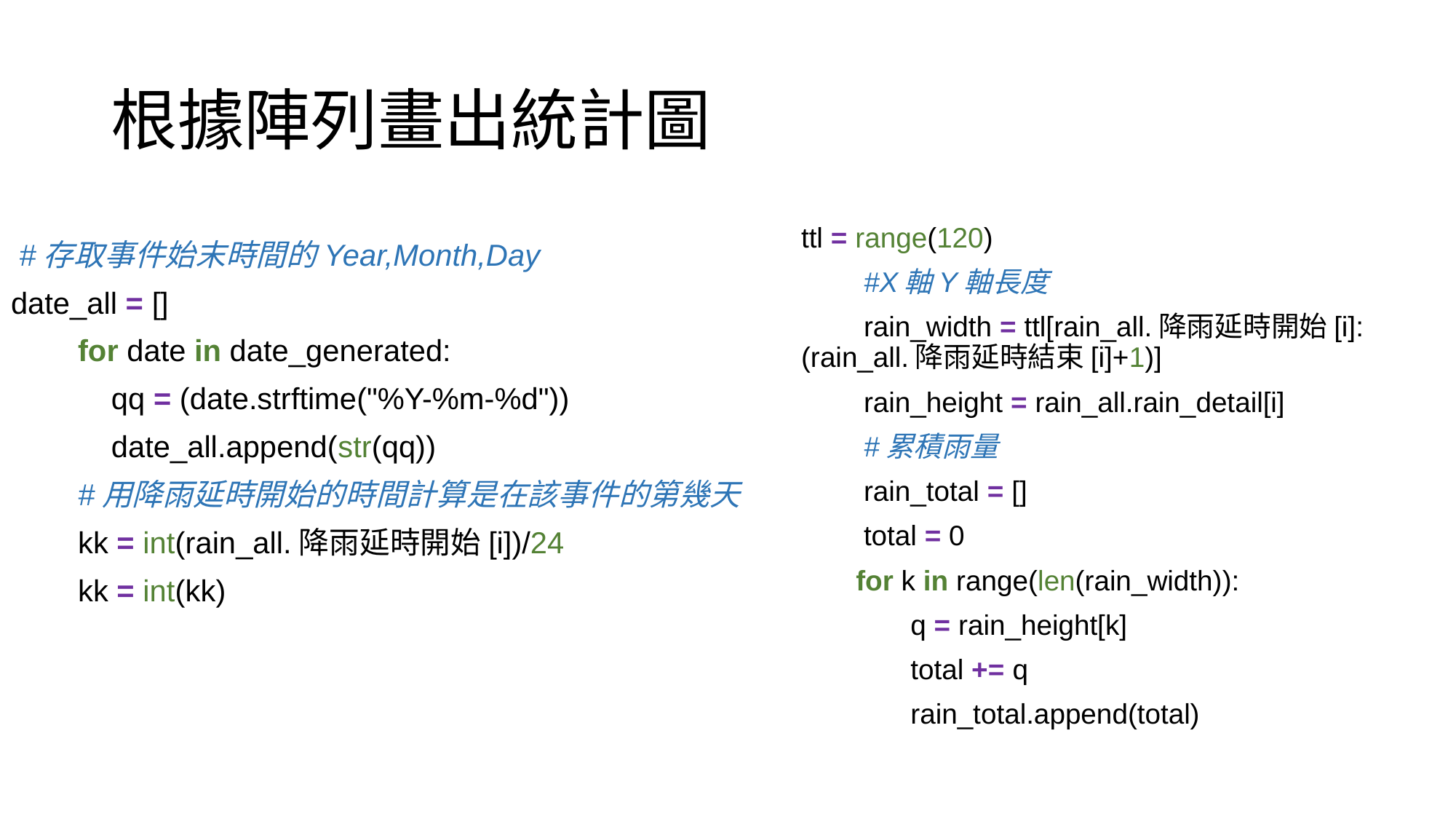

# 根據陣列畫出統計圖
ttl = range(120)
        #X軸Y軸長度
        rain_width = ttl[rain_all.降雨延時開始[i]:(rain_all.降雨延時結束[i]+1)]
        rain_height = rain_all.rain_detail[i]
        #累積雨量
        rain_total = []
        total = 0
       for k in range(len(rain_width)):
              q = rain_height[k]
              total += q
              rain_total.append(total)
 #存取事件始末時間的Year,Month,Day
date_all = []
        for date in date_generated:
            qq = (date.strftime("%Y-%m-%d"))
            date_all.append(str(qq))
        #用降雨延時開始的時間計算是在該事件的第幾天
        kk = int(rain_all.降雨延時開始[i])/24
        kk = int(kk)